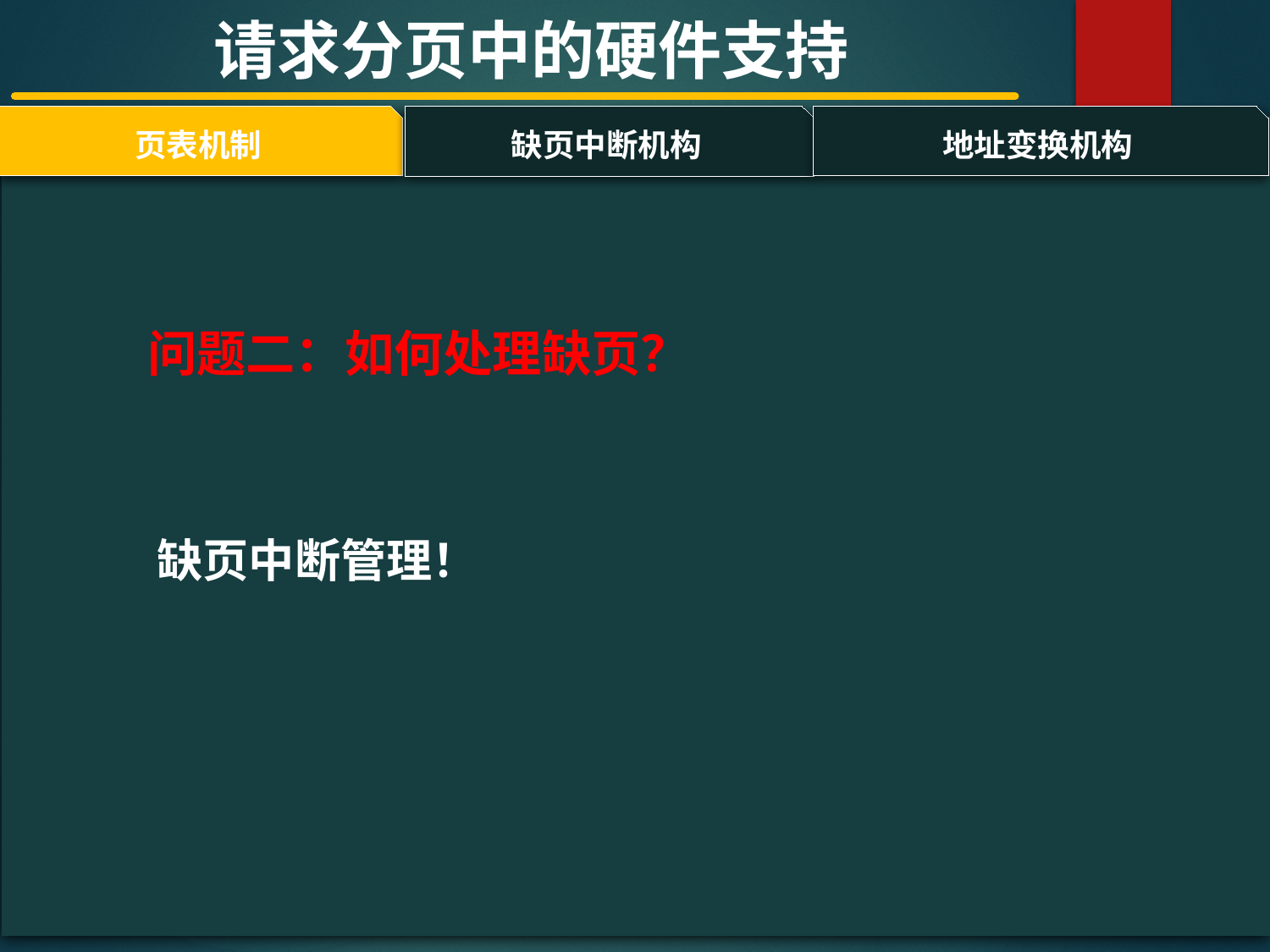

请求分页中的硬件支持
页表机制
地址变换机构
缺页中断机构
#
问题二：如何处理缺页？
缺页中断管理！